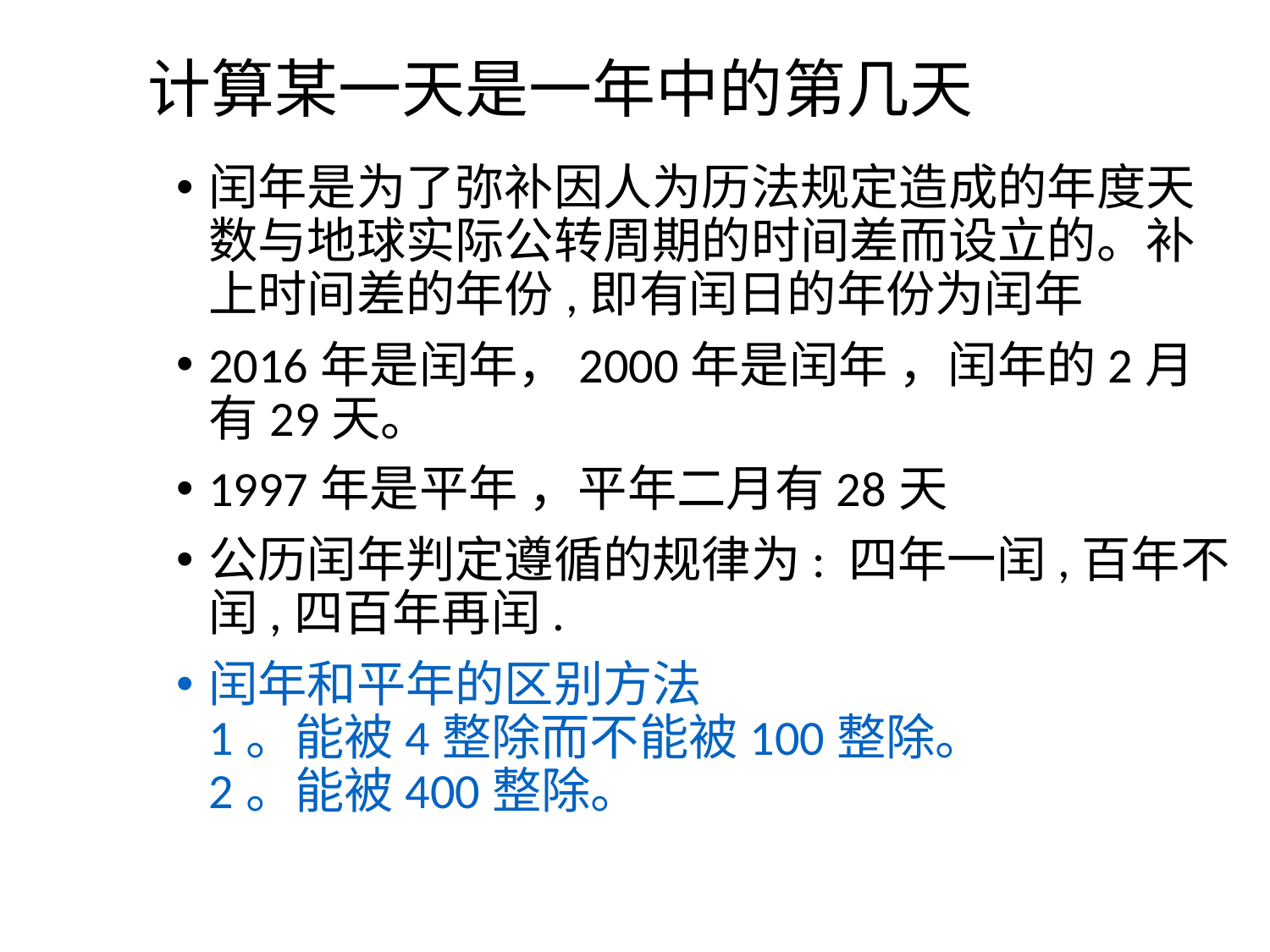

# 计算某一天是一年中的第几天
闰年是为了弥补因人为历法规定造成的年度天数与地球实际公转周期的时间差而设立的。补上时间差的年份,即有闰日的年份为闰年
2016年是闰年，2000年是闰年 ，闰年的2月有29天。
1997年是平年 ，平年二月有28天
公历闰年判定遵循的规律为: 四年一闰,百年不闰,四百年再闰.
闰年和平年的区别方法
1。能被4整除而不能被100整除。
2。能被400整除。